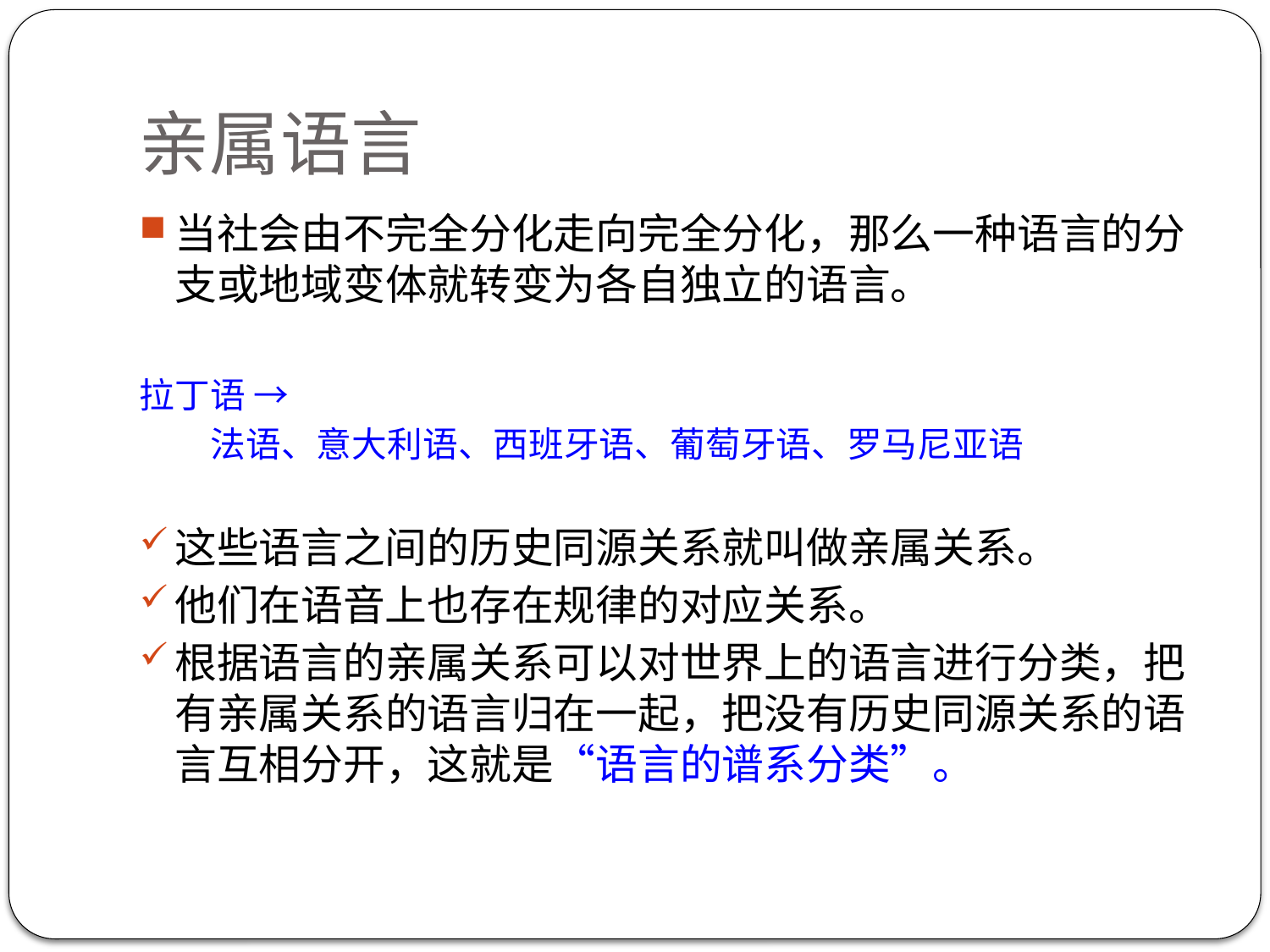

# 亲属语言
当社会由不完全分化走向完全分化，那么一种语言的分支或地域变体就转变为各自独立的语言。

拉丁语 →
        法语、意大利语、西班牙语、葡萄牙语、罗马尼亚语

这些语言之间的历史同源关系就叫做亲属关系。
他们在语音上也存在规律的对应关系。
根据语言的亲属关系可以对世界上的语言进行分类，把有亲属关系的语言归在一起，把没有历史同源关系的语言互相分开，这就是“语言的谱系分类”。